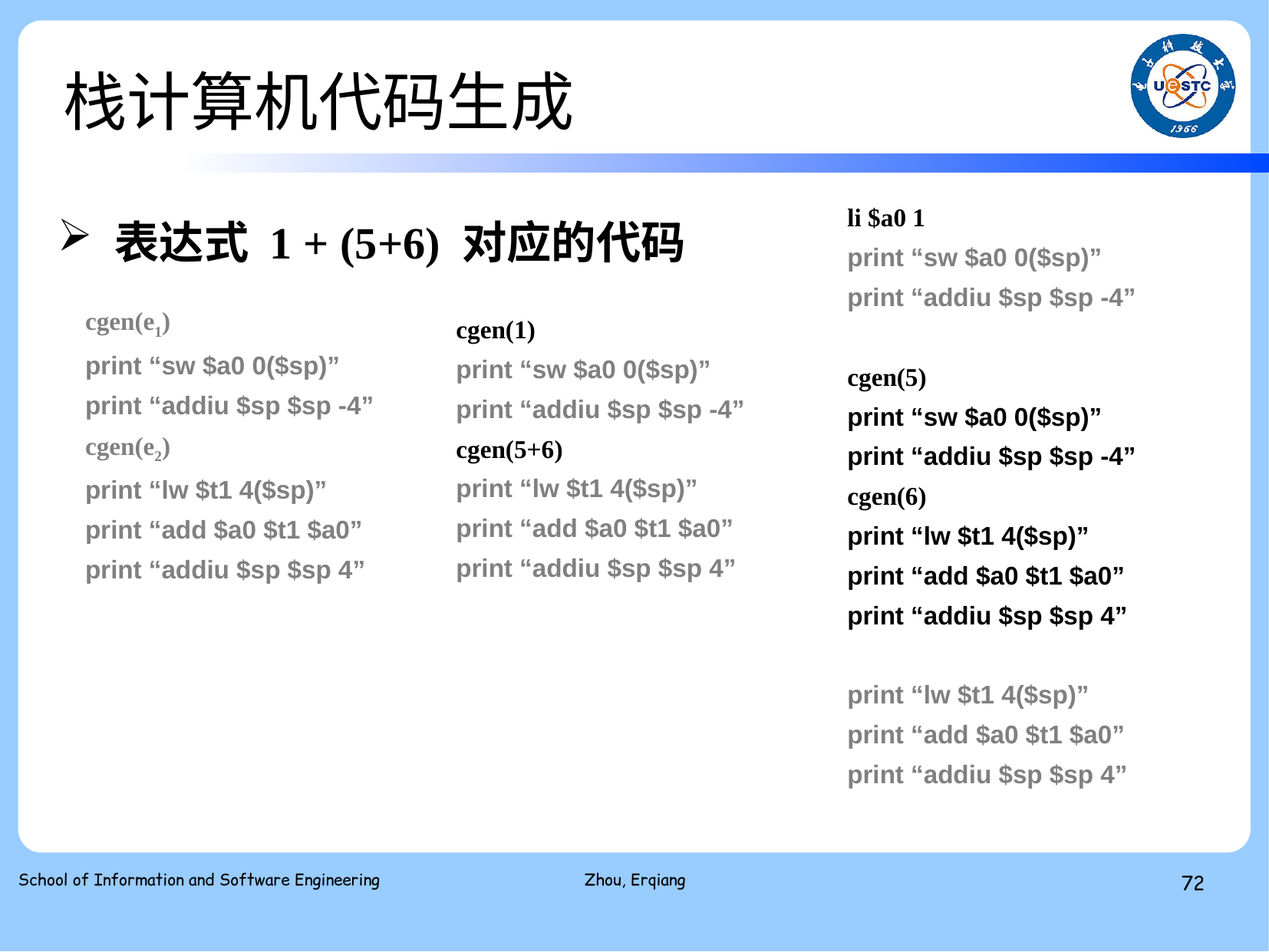

# 栈计算机代码生成
li $a0 1
print “sw $a0 0($sp)”
print “addiu $sp $sp -4”

cgen(5)
print “sw $a0 0($sp)”
print “addiu $sp $sp -4”
cgen(6)
print “lw $t1 4($sp)”
print “add $a0 $t1 $a0”
print “addiu $sp $sp 4”

print “lw $t1 4($sp)”
print “add $a0 $t1 $a0”
print “addiu $sp $sp 4”
表达式 1 + (5+6) 对应的代码

cgen(e1)
print “sw $a0 0($sp)”
print “addiu $sp $sp -4”
cgen(e2)
print “lw $t1 4($sp)”
print “add $a0 $t1 $a0”
print “addiu $sp $sp 4”
cgen(1)
print “sw $a0 0($sp)”
print “addiu $sp $sp -4”
cgen(5+6)
print “lw $t1 4($sp)”
print “add $a0 $t1 $a0”
print “addiu $sp $sp 4”
School of Information and Software Engineering
Zhou, Erqiang
72